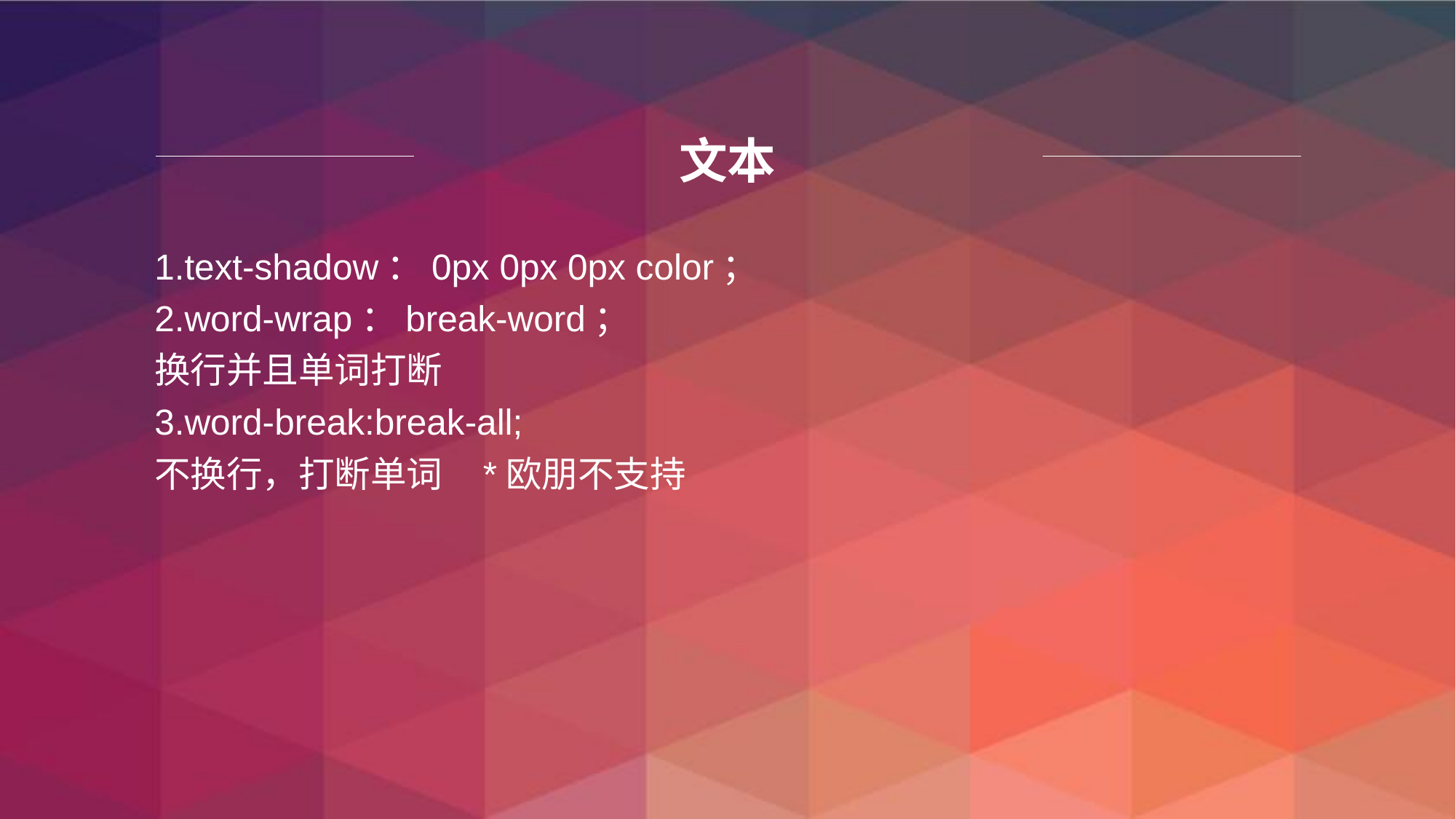

# 文本
1.text-shadow：0px 0px 0px color；
2.word-wrap：break-word；
换行并且单词打断
3.word-break:break-all;
不换行，打断单词    *欧朋不支持